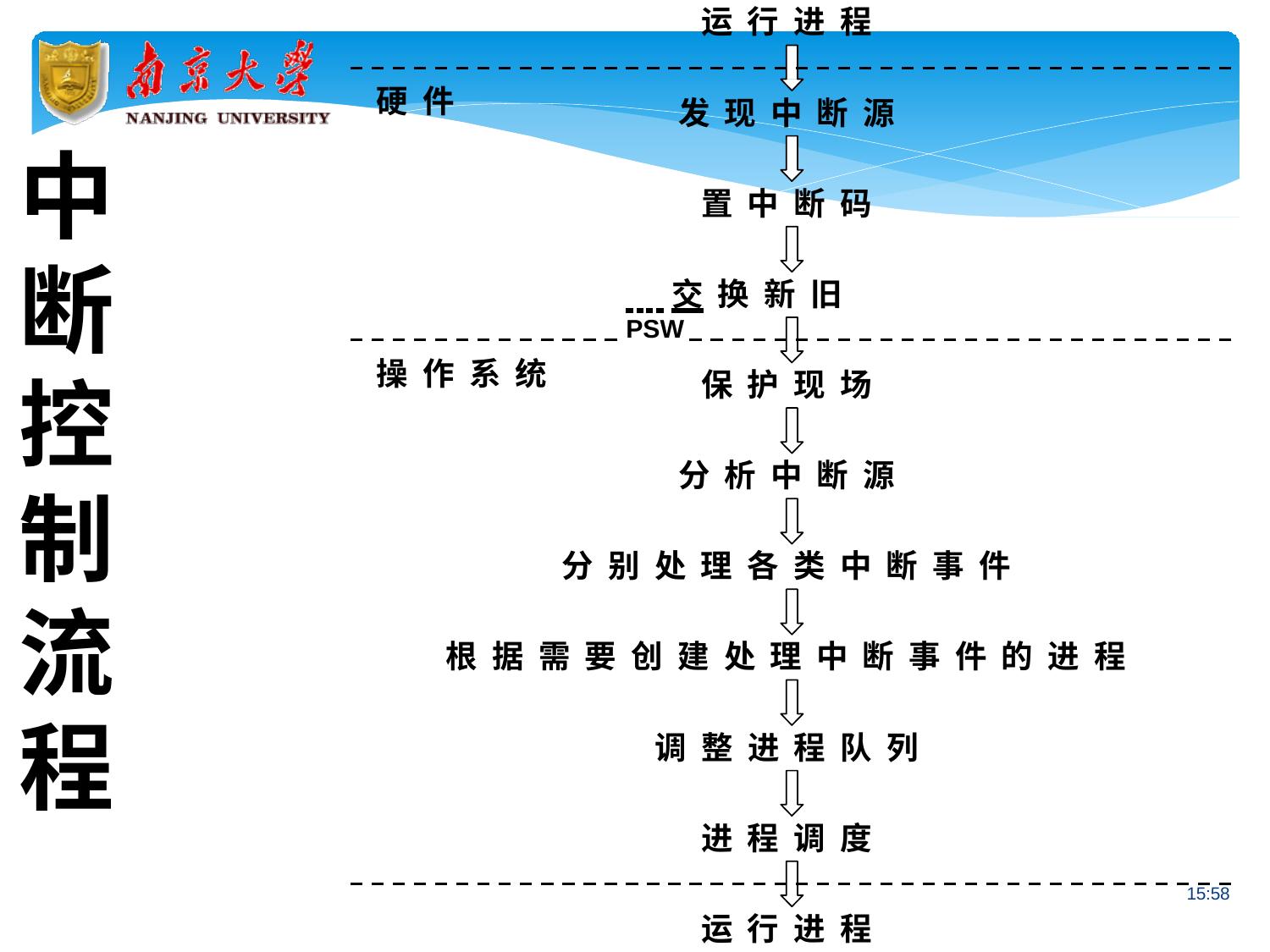

运行进程

硬件
发现中断源
中

置中断码

断 控 制 流 程
    交换新旧 PSW

操作系统
保护现场

分析中断源

分别处理各类中断事件

根据需要创建处理中断事件的进程

调整进程队列

进程调度

15:58

运行进程